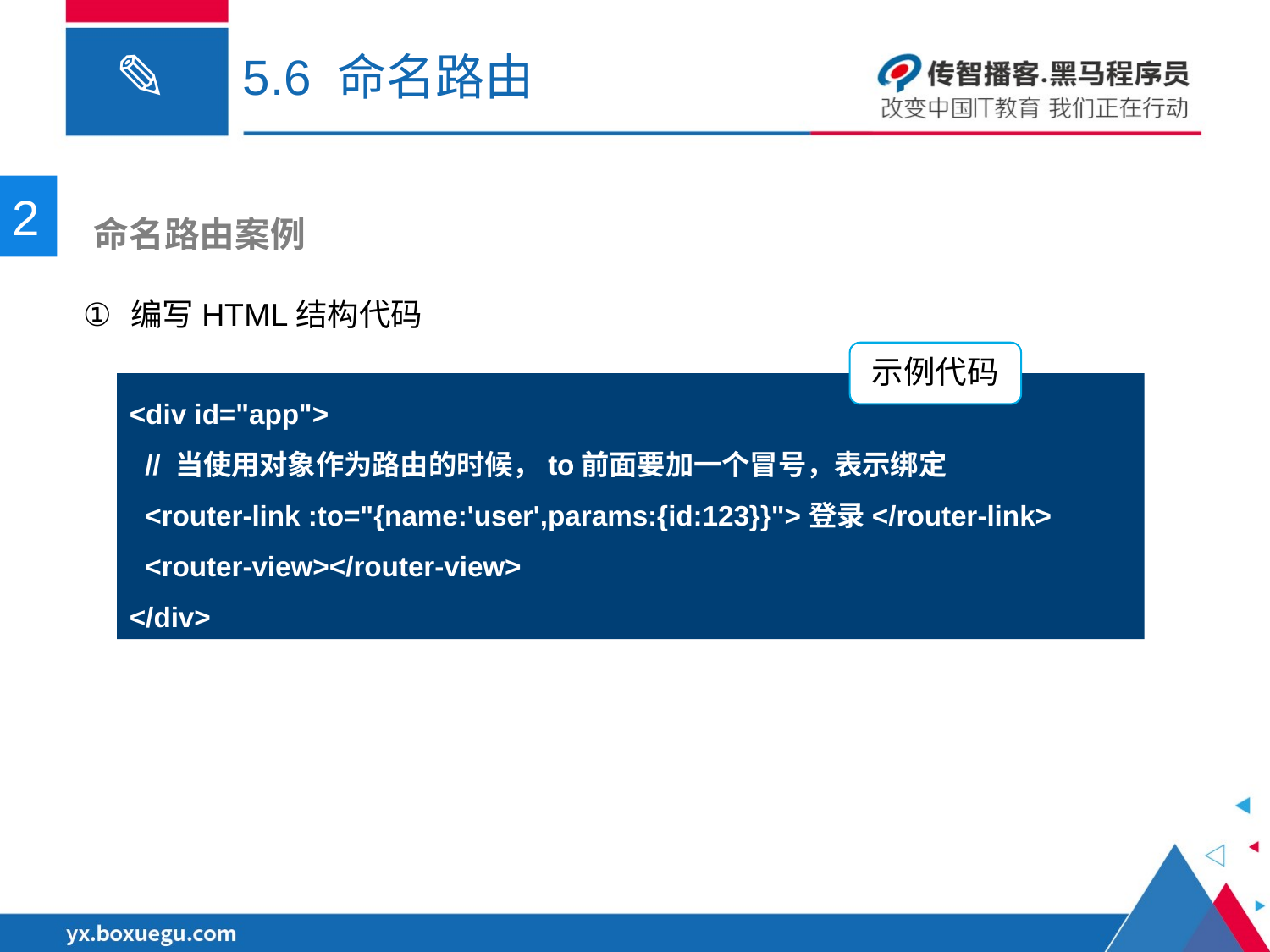

# 5.6 命名路由

2
  命名路由案例
编写HTML结构代码
示例代码
<div id="app">
  // 当使用对象作为路由的时候，to前面要加一个冒号，表示绑定
  <router-link :to="{name:'user',params:{id:123}}">登录</router-link>
  <router-view></router-view>
</div>